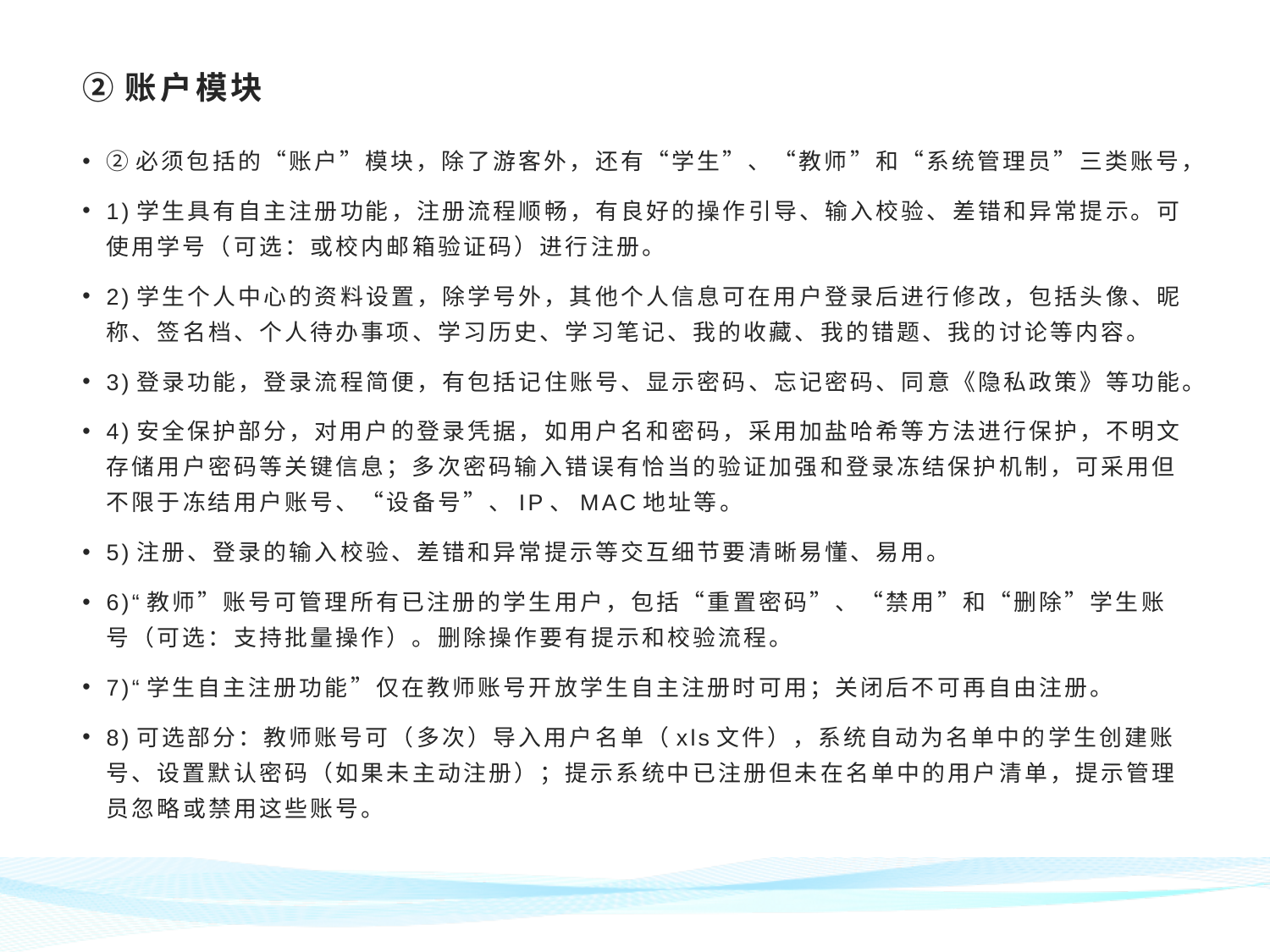

# ②账户模块
②必须包括的“账户”模块，除了游客外，还有“学生”、“教师”和“系统管理员”三类账号，
1)学生具有自主注册功能，注册流程顺畅，有良好的操作引导、输入校验、差错和异常提示。可使用学号（可选：或校内邮箱验证码）进行注册。
2)学生个人中心的资料设置，除学号外，其他个人信息可在用户登录后进行修改，包括头像、昵称、签名档、个人待办事项、学习历史、学习笔记、我的收藏、我的错题、我的讨论等内容。
3)登录功能，登录流程简便，有包括记住账号、显示密码、忘记密码、同意《隐私政策》等功能。
4)安全保护部分，对用户的登录凭据，如用户名和密码，采用加盐哈希等方法进行保护，不明文存储用户密码等关键信息；多次密码输入错误有恰当的验证加强和登录冻结保护机制，可采用但不限于冻结用户账号、“设备号”、IP、MAC地址等。
5)注册、登录的输入校验、差错和异常提示等交互细节要清晰易懂、易用。
6)“教师”账号可管理所有已注册的学生用户，包括“重置密码”、“禁用”和“删除”学生账号（可选：支持批量操作）。删除操作要有提示和校验流程。
7)“学生自主注册功能”仅在教师账号开放学生自主注册时可用；关闭后不可再自由注册。
8)可选部分：教师账号可（多次）导入用户名单（xls文件），系统自动为名单中的学生创建账号、设置默认密码（如果未主动注册）；提示系统中已注册但未在名单中的用户清单，提示管理员忽略或禁用这些账号。